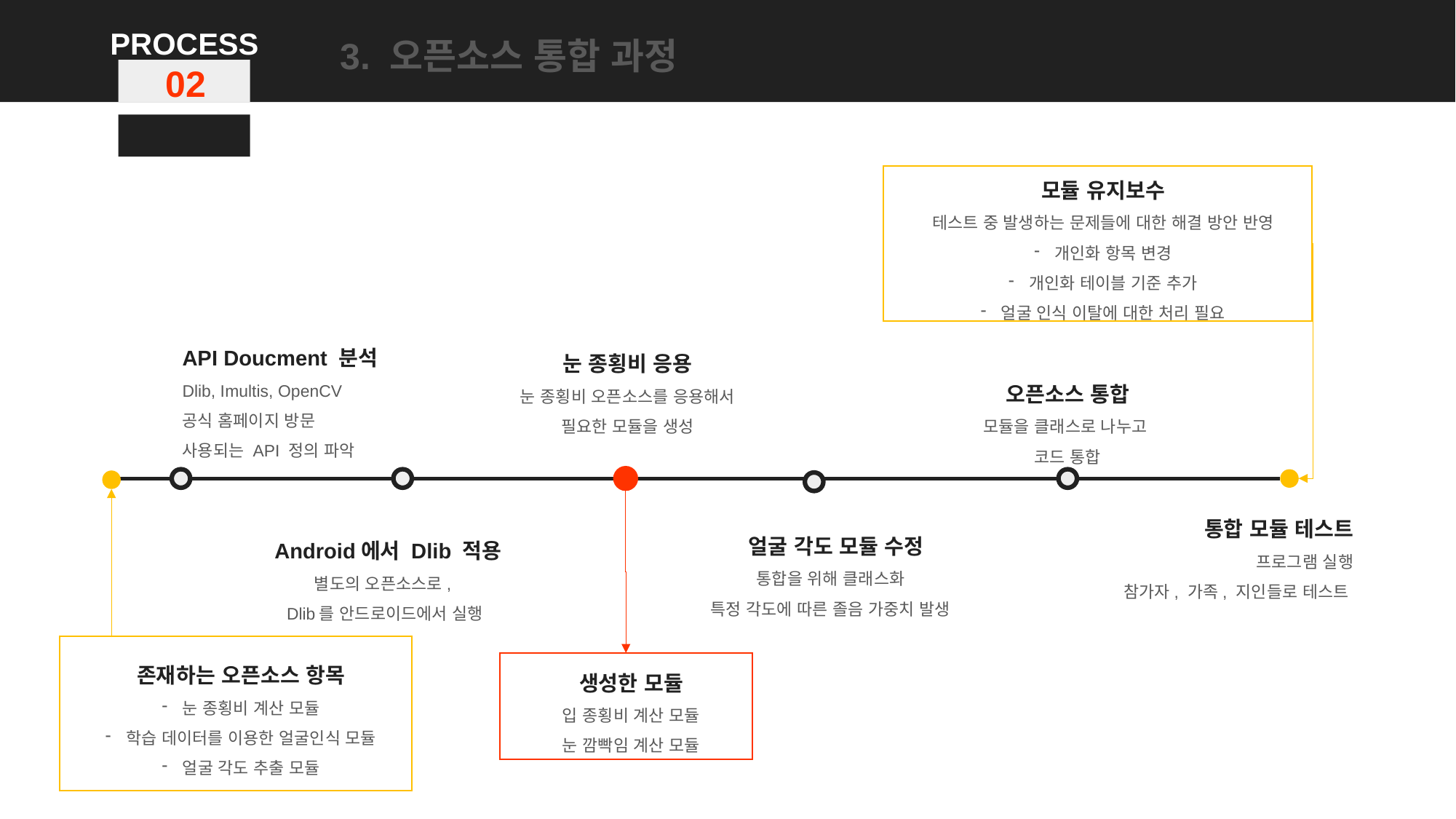

PROCESS
3. 오픈소스 통합 과정
02

모듈 유지보수
테스트 중 발생하는 문제들에 대한 해결 방안 반영
개인화 항목 변경
개인화 테이블 기준 추가
얼굴 인식 이탈에 대한 처리 필요
API Doucment 분석
Dlib, Imultis, OpenCV
공식 홈페이지 방문
사용되는 API 정의 파악
눈 종횡비 응용
눈 종횡비 오픈소스를 응용해서
필요한 모듈을 생성
오픈소스 통합
모듈을 클래스로 나누고
코드 통합

통합 모듈 테스트
프로그램 실행
참가자, 가족, 지인들로 테스트

 얼굴 각도 모듈 수정
통합을 위해 클래스화
특정 각도에 따른 졸음 가중치 발생
 Android에서 Dlib 적용
별도의 오픈소스로,
Dlib를 안드로이드에서 실행
존재하는 오픈소스 항목
눈 종횡비 계산 모듈
학습 데이터를 이용한 얼굴인식 모듈
얼굴 각도 추출 모듈
생성한 모듈
입 종횡비 계산 모듈
눈 깜빡임 계산 모듈